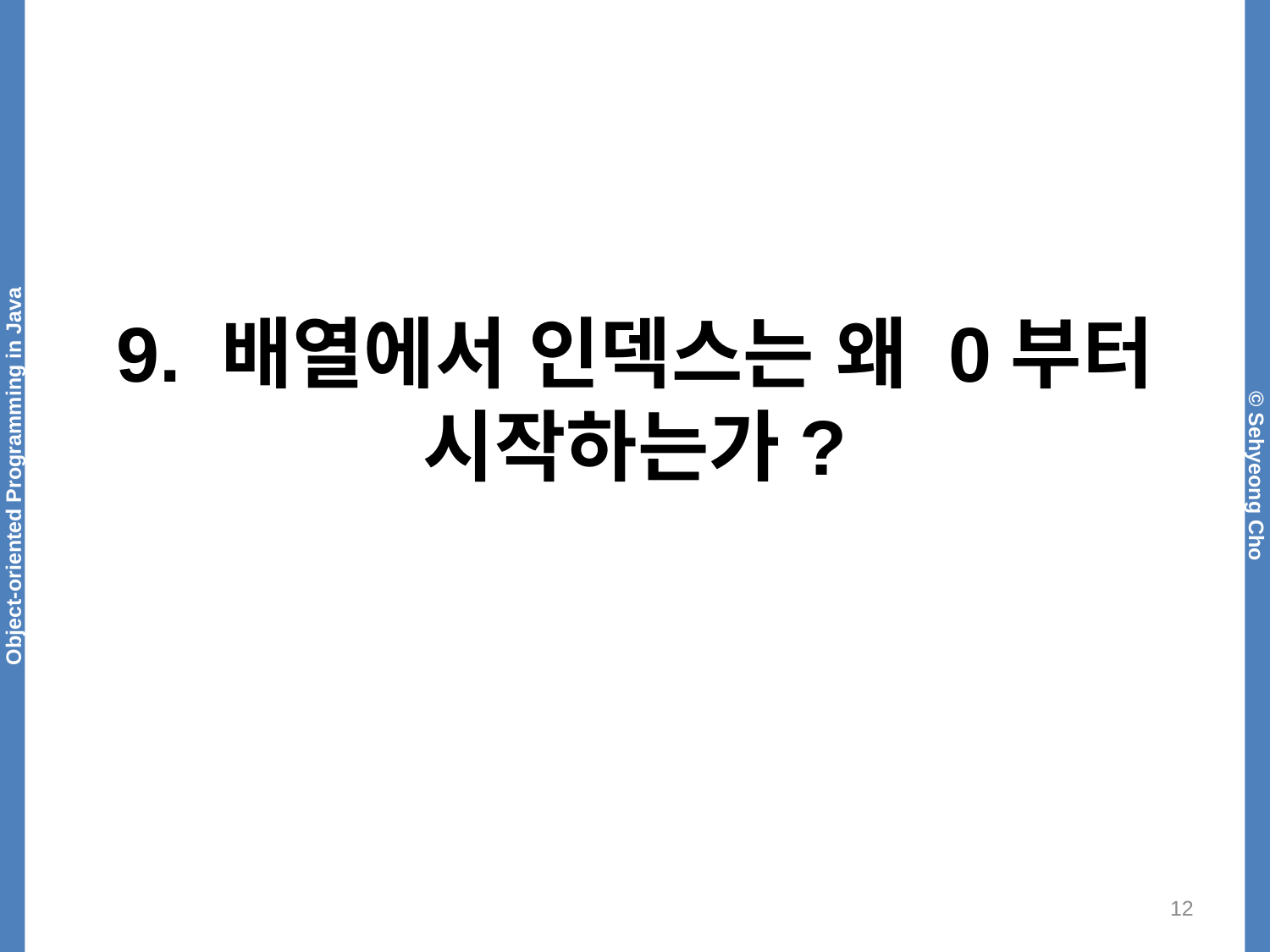

# 9. 배열에서 인덱스는 왜 0부터 시작하는가?

12